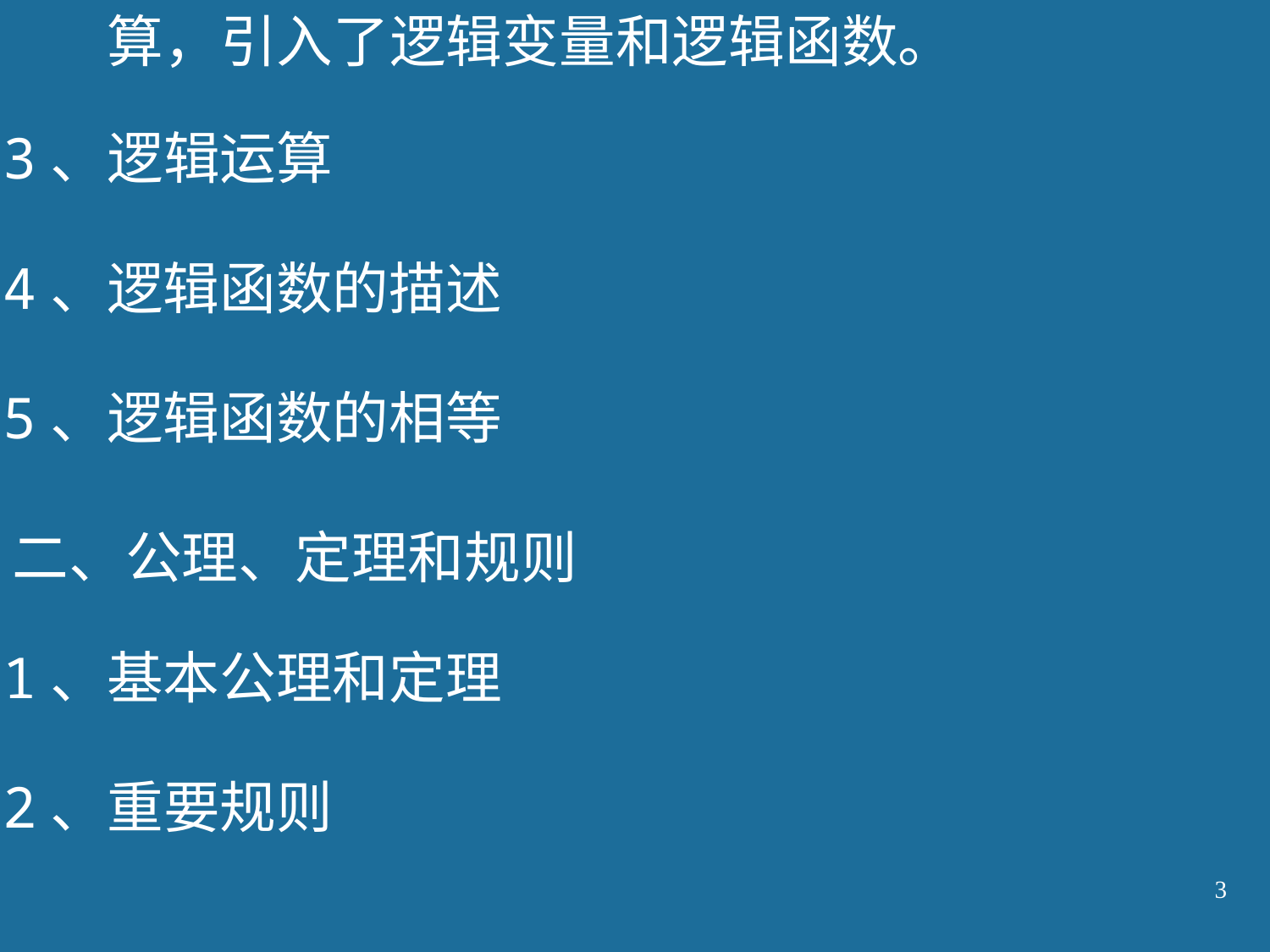

算，引入了逻辑变量和逻辑函数。
3、逻辑运算
4、逻辑函数的描述
5、逻辑函数的相等
二、公理、定理和规则
1、基本公理和定理
2、重要规则
3